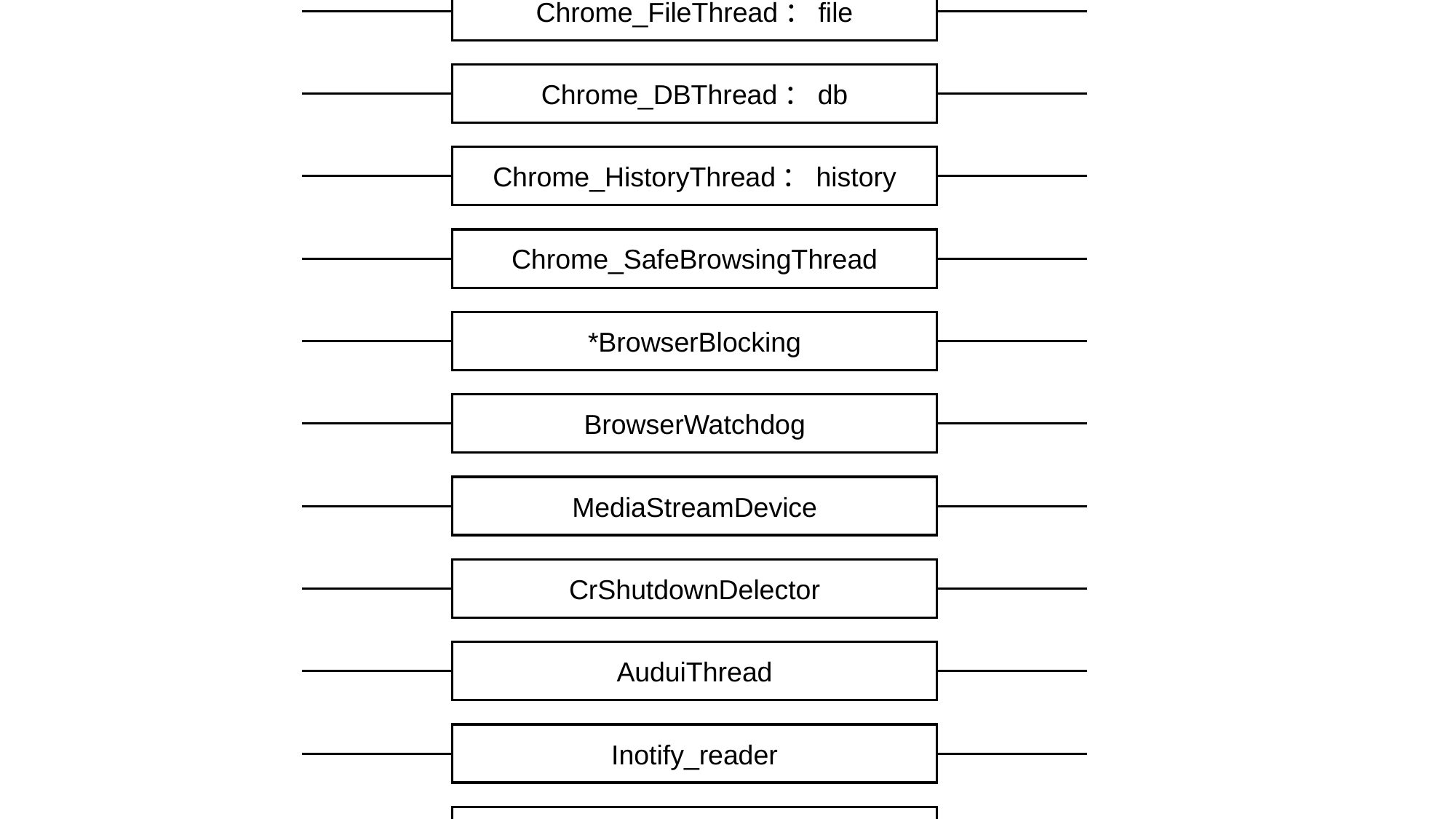

chrome:：主线程，即 UI 线程
Chrome_IOThread：IO
Chrome_CacheThread：Cache
Chrome_ProcessLauncherThread：PL
Chrome_FileUserBlockingThread
Chrome_FileThread：file
Chrome_DBThread：db
Chrome_HistoryThread：history
Chrome_SafeBrowsingThread
*BrowserBlocking
BrowserWatchdog
MediaStreamDevice
CrShutdownDelector
AuduiThread
Inotify_reader
NetworkChangeNotifer
*WorkerPool/2098
Dconf worker
gdbus